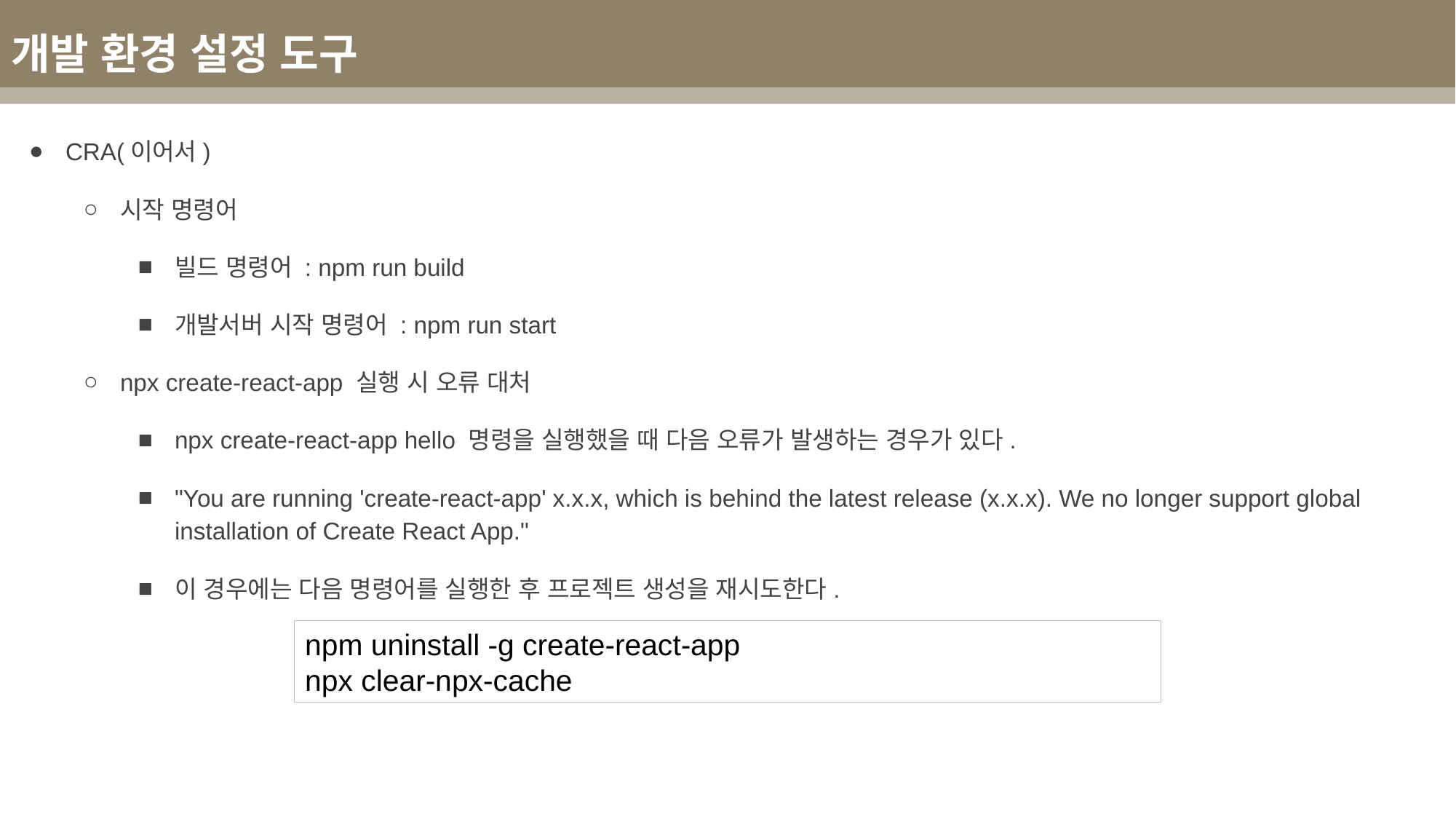

개발 환경 설정 도구
CRA(이어서)
시작 명령어
빌드 명령어 : npm run build
개발서버 시작 명령어 : npm run start
npx create-react-app 실행 시 오류 대처
npx create-react-app hello 명령을 실행했을 때 다음 오류가 발생하는 경우가 있다.
"You are running 'create-react-app' x.x.x, which is behind the latest release (x.x.x). We no longer support global installation of Create React App."
이 경우에는 다음 명령어를 실행한 후 프로젝트 생성을 재시도한다.

npm uninstall -g create-react-app
npx clear-npx-cache